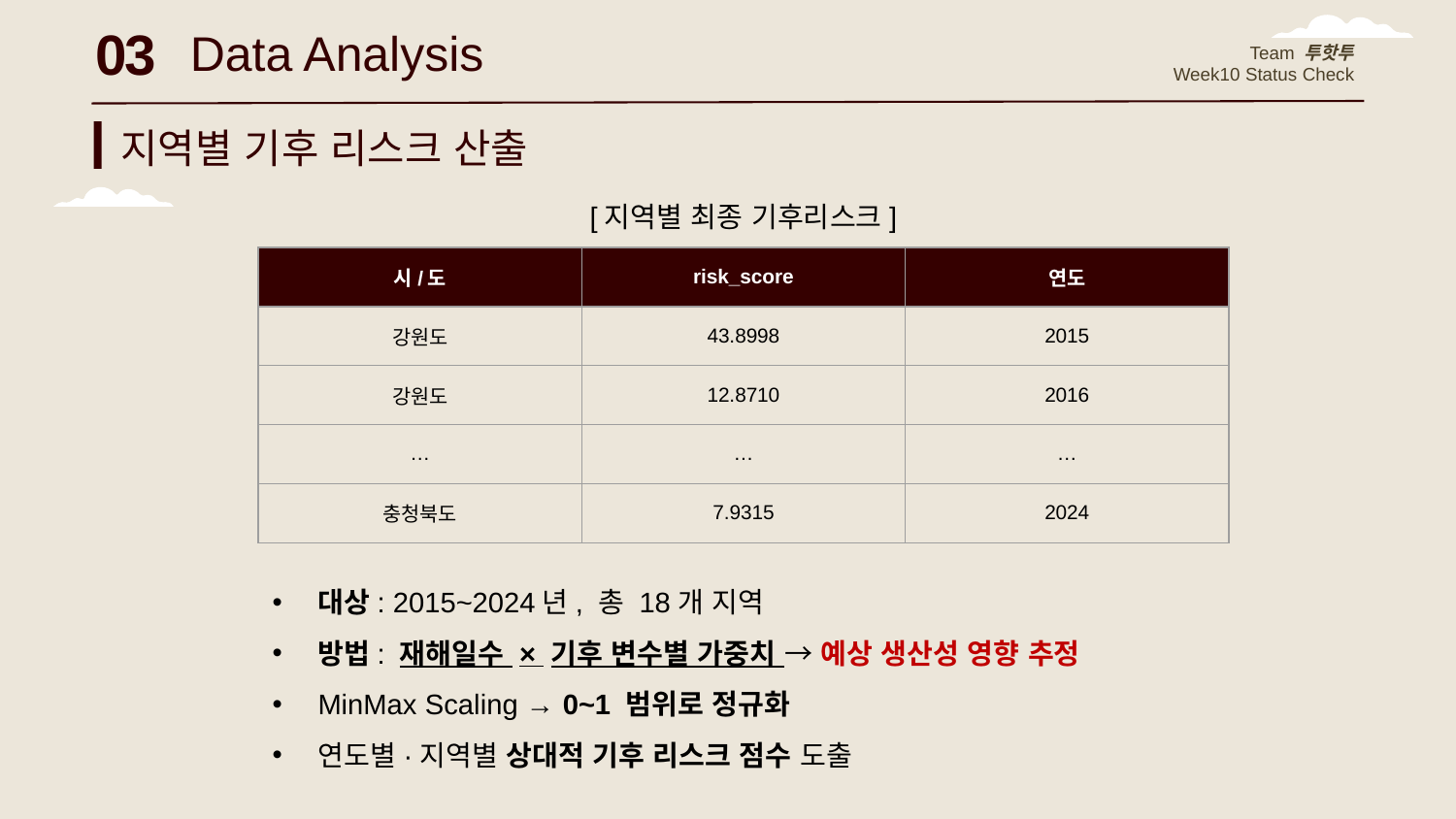

03
# Data Analysis
Team 투핫투
Week10 Status Check

지역별 기후 리스크 산출

[지역별 최종 기후리스크]
| 시/도 | risk\_score | 연도 |
| --- | --- | --- |
| 강원도 | 43.8998 | 2015 |
| 강원도 | 12.8710 | 2016 |
| … | … | … |
| 충청북도 | 7.9315 | 2024 |
대상: 2015~2024년, 총 18개 지역
방법: 재해일수 × 기후 변수별 가중치 → 예상 생산성 영향 추정
MinMax Scaling → 0~1 범위로 정규화
연도별·지역별 상대적 기후 리스크 점수 도출